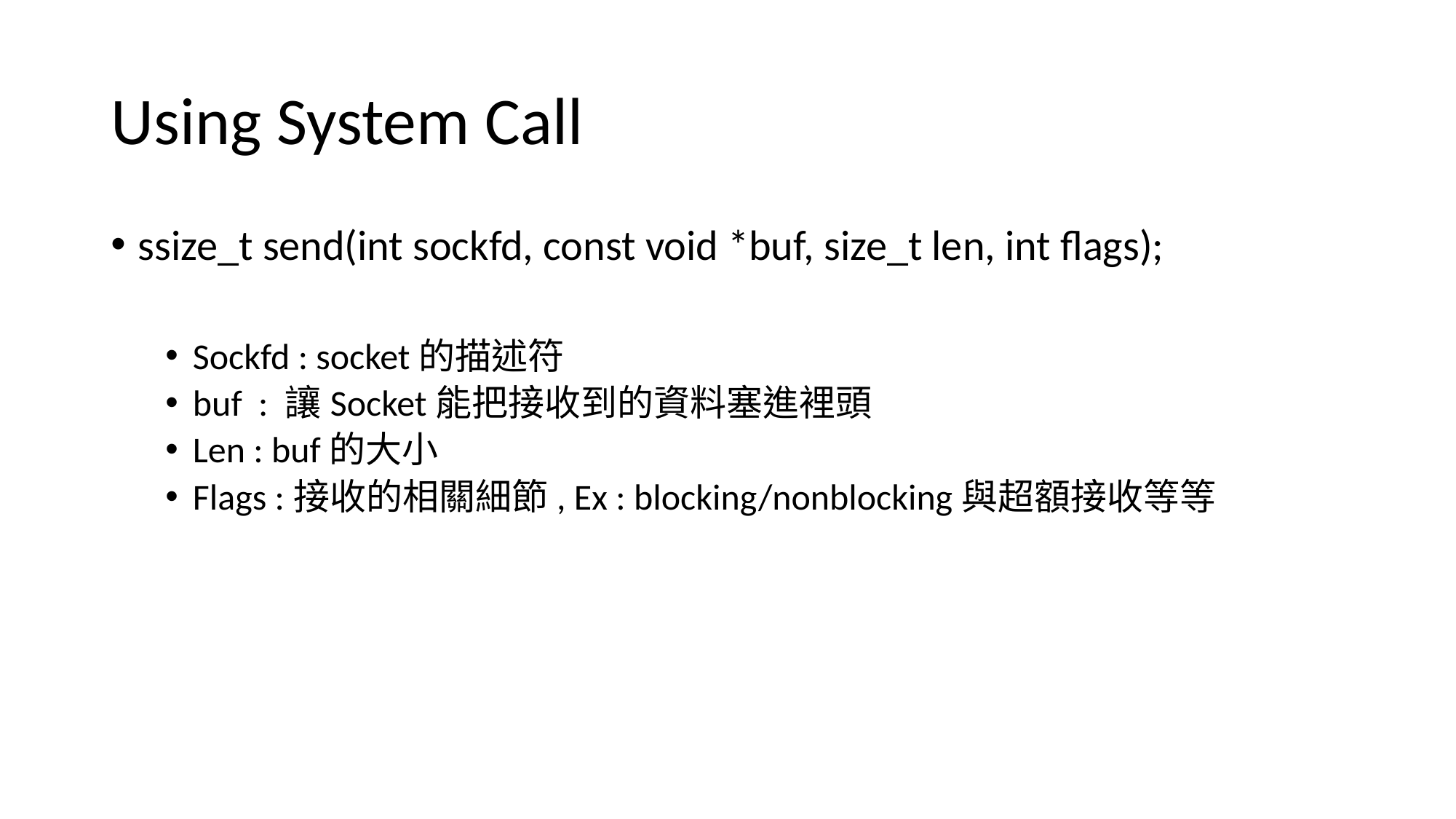

# Using System Call
ssize_t send(int sockfd, const void *buf, size_t len, int flags);

Sockfd : socket的描述符
buf  : 讓Socket能把接收到的資料塞進裡頭
Len : buf的大小
Flags :接收的相關細節, Ex : blocking/nonblocking與超額接收等等